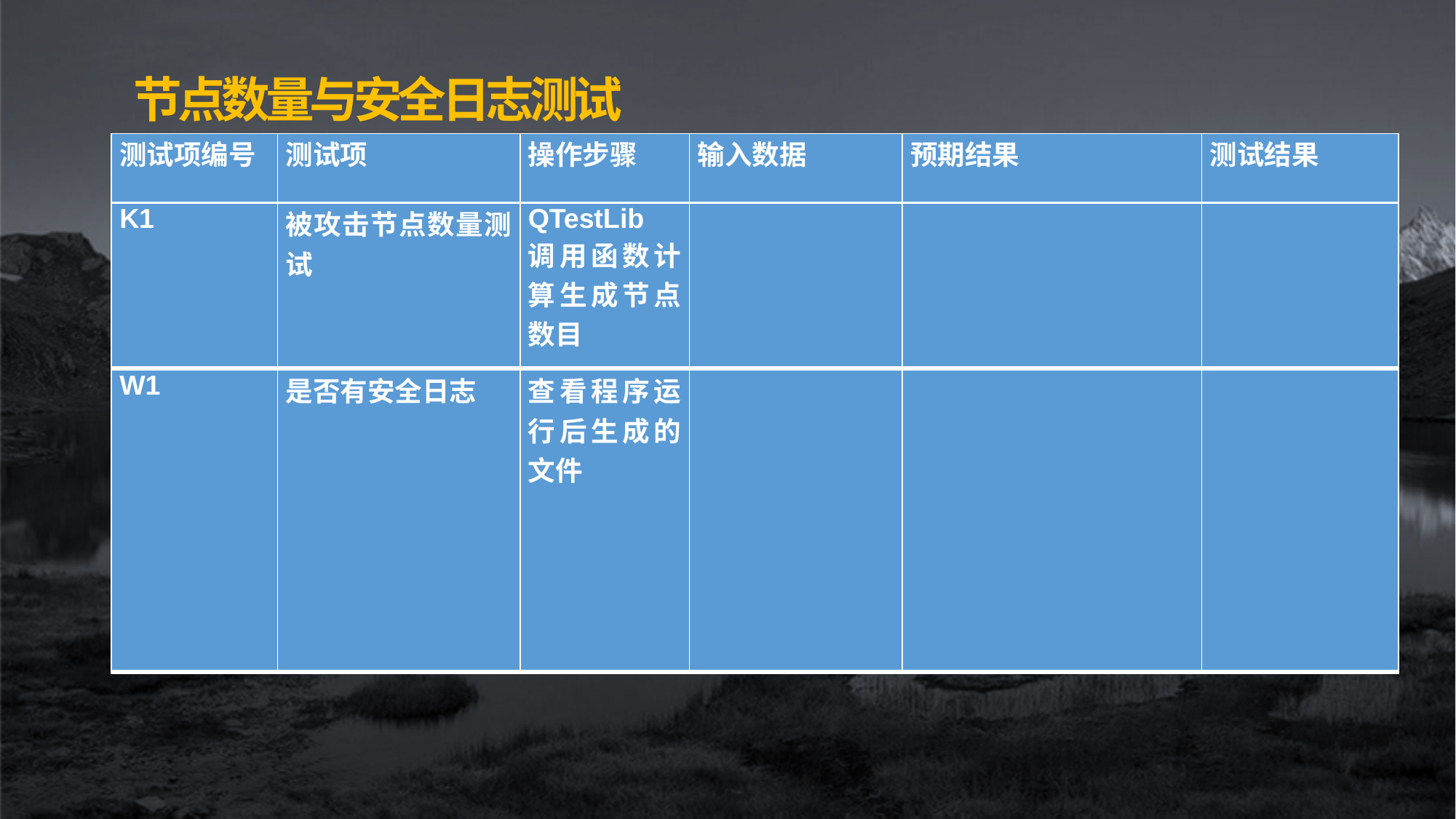

节点数量与安全日志测试
| 测试项编号 | 测试项 | 操作步骤 | 输入数据 | 预期结果 | 测试结果 |
| --- | --- | --- | --- | --- | --- |
| K1 | 被攻击节点数量测试 | QTestLib 调用函数计算生成节点数目 |  |  |  |
| --- | --- | --- | --- | --- | --- |
| W1 | 是否有安全日志 | 查看程序运行后生成的文件 |  |  |  |
| --- | --- | --- | --- | --- | --- |